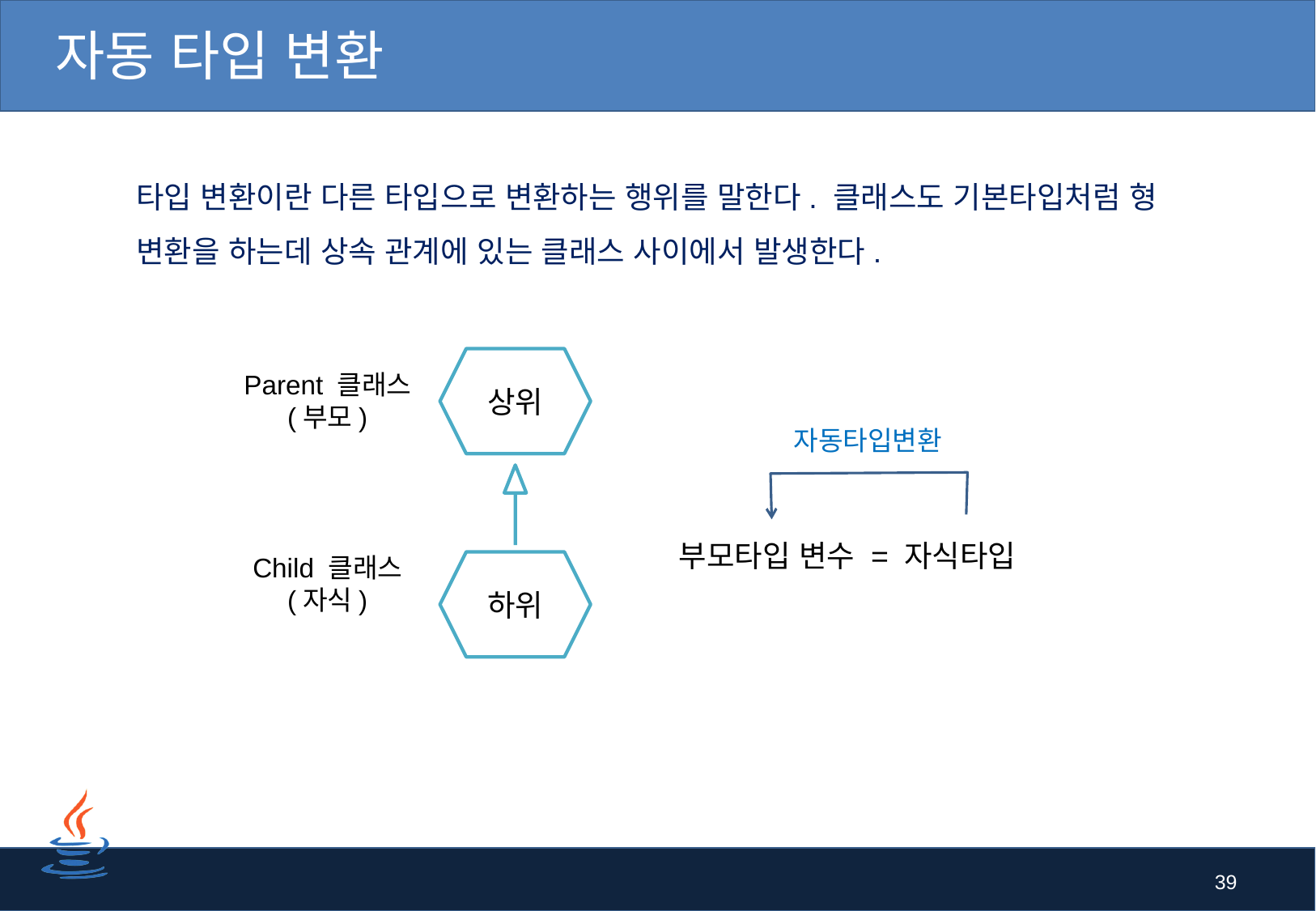

# 자동 타입 변환
타입 변환이란 다른 타입으로 변환하는 행위를 말한다. 클래스도 기본타입처럼 형 변환을 하는데 상속 관계에 있는 클래스 사이에서 발생한다.

상위

Parent 클래스
(부모)
자동타입변환

부모타입 변수 = 자식타입
Child 클래스
(자식)

하위

39